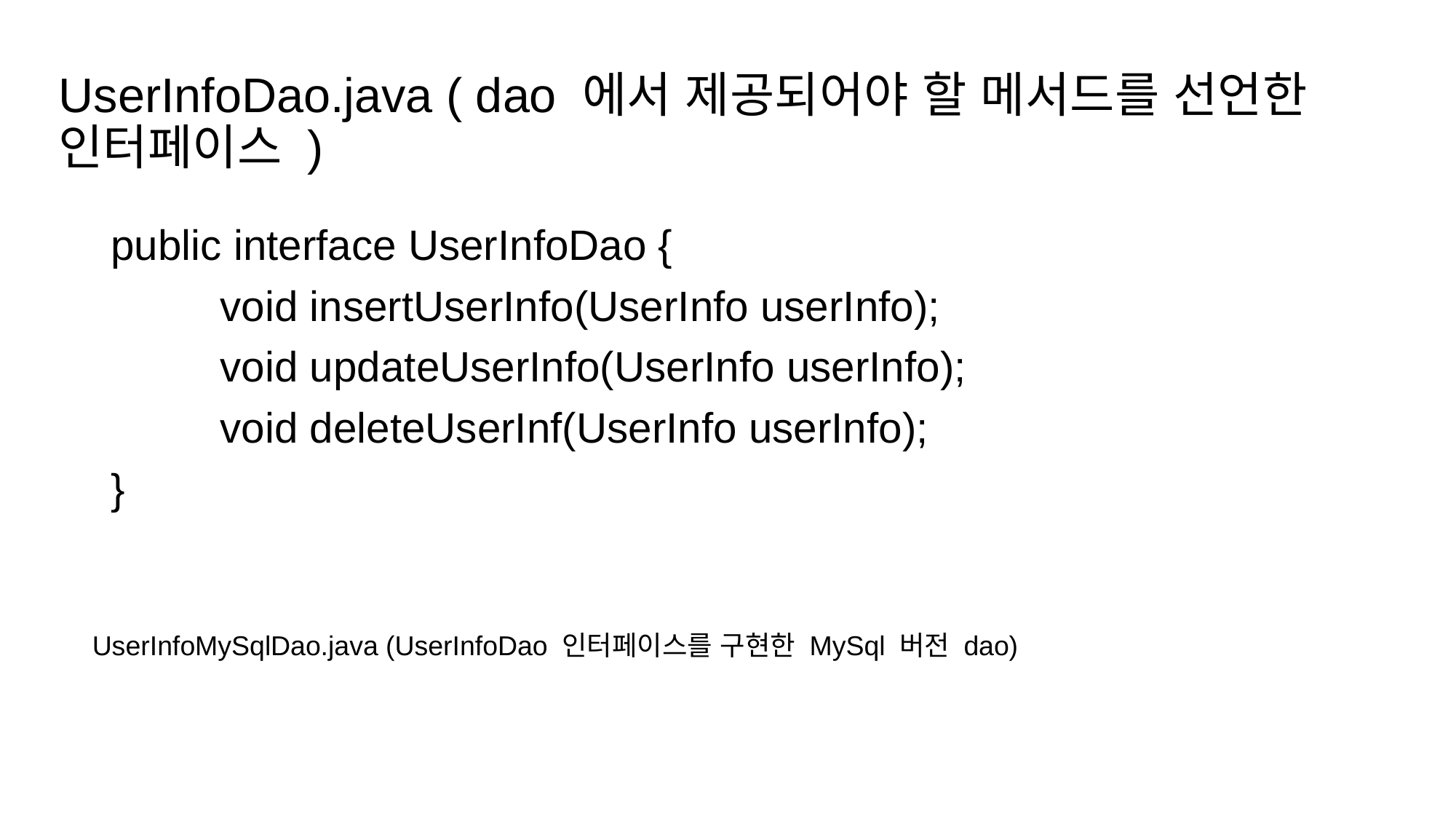

# UserInfoDao.java ( dao 에서 제공되어야 할 메서드를 선언한 인터페이스 )
public interface UserInfoDao {
	void insertUserInfo(UserInfo userInfo);
	void updateUserInfo(UserInfo userInfo);
	void deleteUserInf(UserInfo userInfo);
}
UserInfoMySqlDao.java (UserInfoDao 인터페이스를 구현한 MySql 버전 dao)